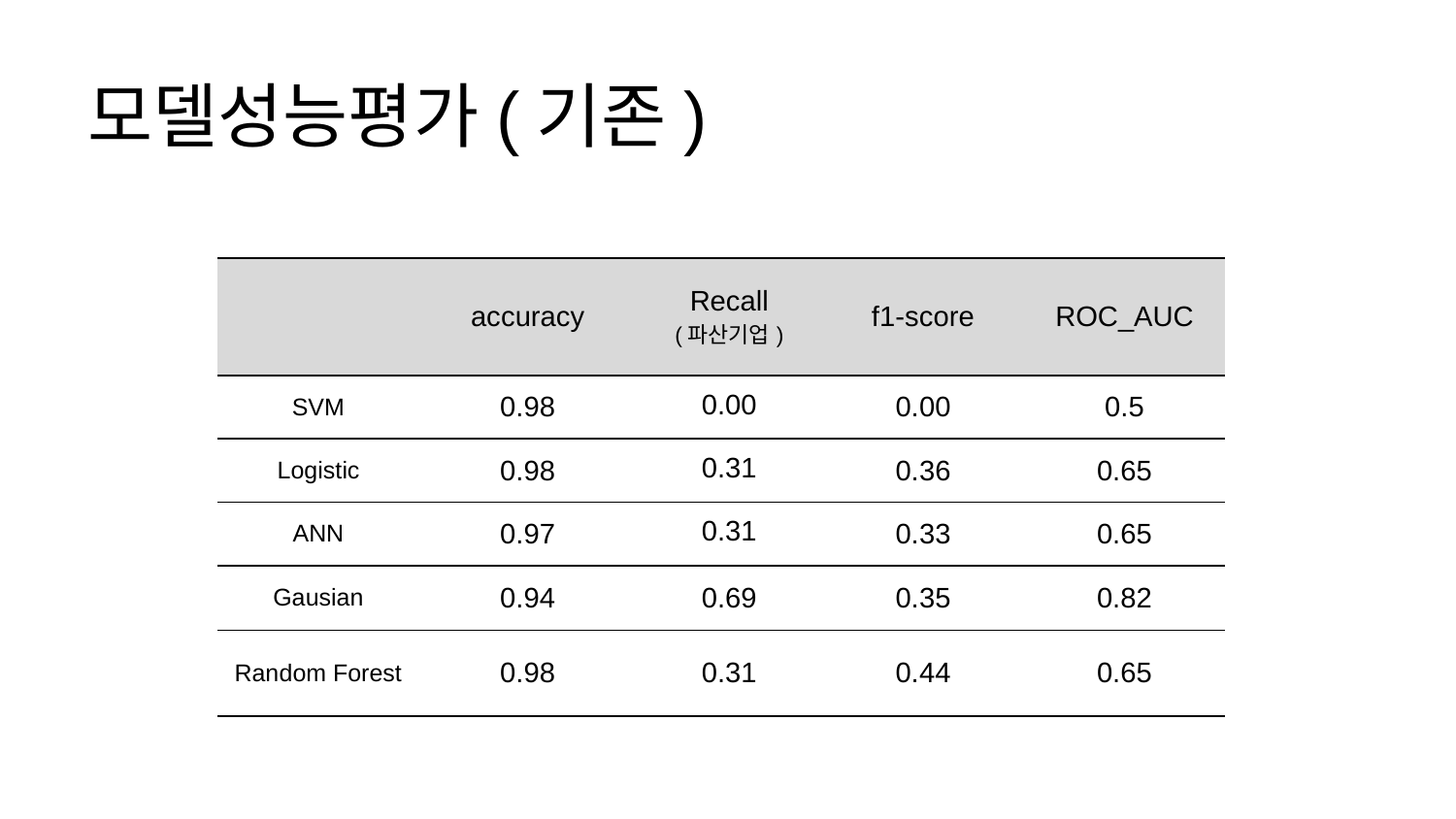

모델성능평가(기존)
|  | accuracy | Recall (파산기업) | f1-score | ROC\_AUC |
| --- | --- | --- | --- | --- |
| SVM | 0.98 | 0.00 | 0.00 | 0.5 |
| Logistic | 0.98 | 0.31 | 0.36 | 0.65 |
| ANN | 0.97 | 0.31 | 0.33 | 0.65 |
| Gausian | 0.94 | 0.69 | 0.35 | 0.82 |
| Random Forest | 0.98 | 0.31 | 0.44 | 0.65 |